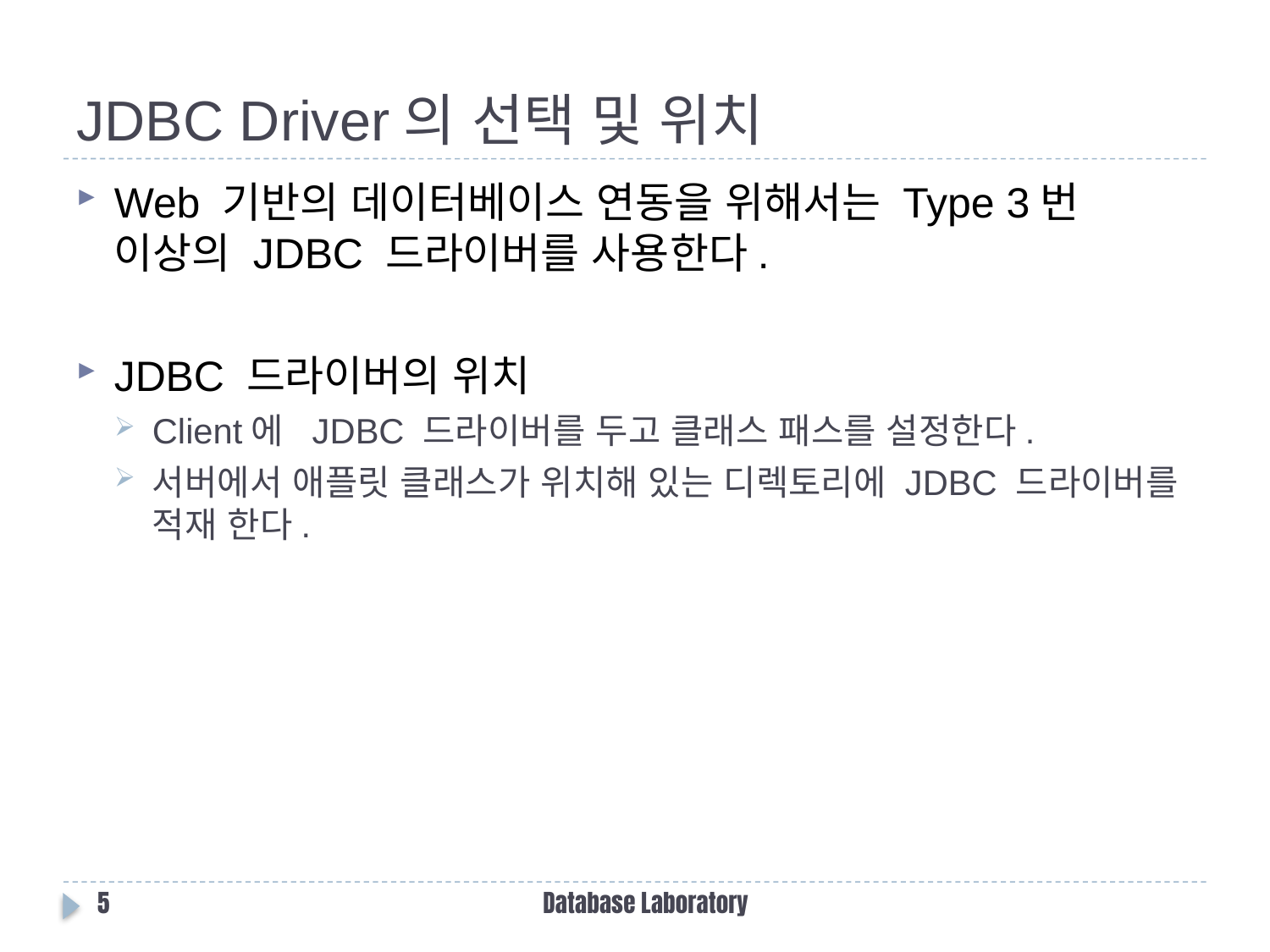

# JDBC Driver의 선택 및 위치
Web 기반의 데이터베이스 연동을 위해서는 Type 3번 이상의 JDBC 드라이버를 사용한다.

JDBC 드라이버의 위치
Client에  JDBC 드라이버를 두고 클래스 패스를 설정한다.
서버에서 애플릿 클래스가 위치해 있는 디렉토리에 JDBC 드라이버를 적재 한다.

5
Database Laboratory